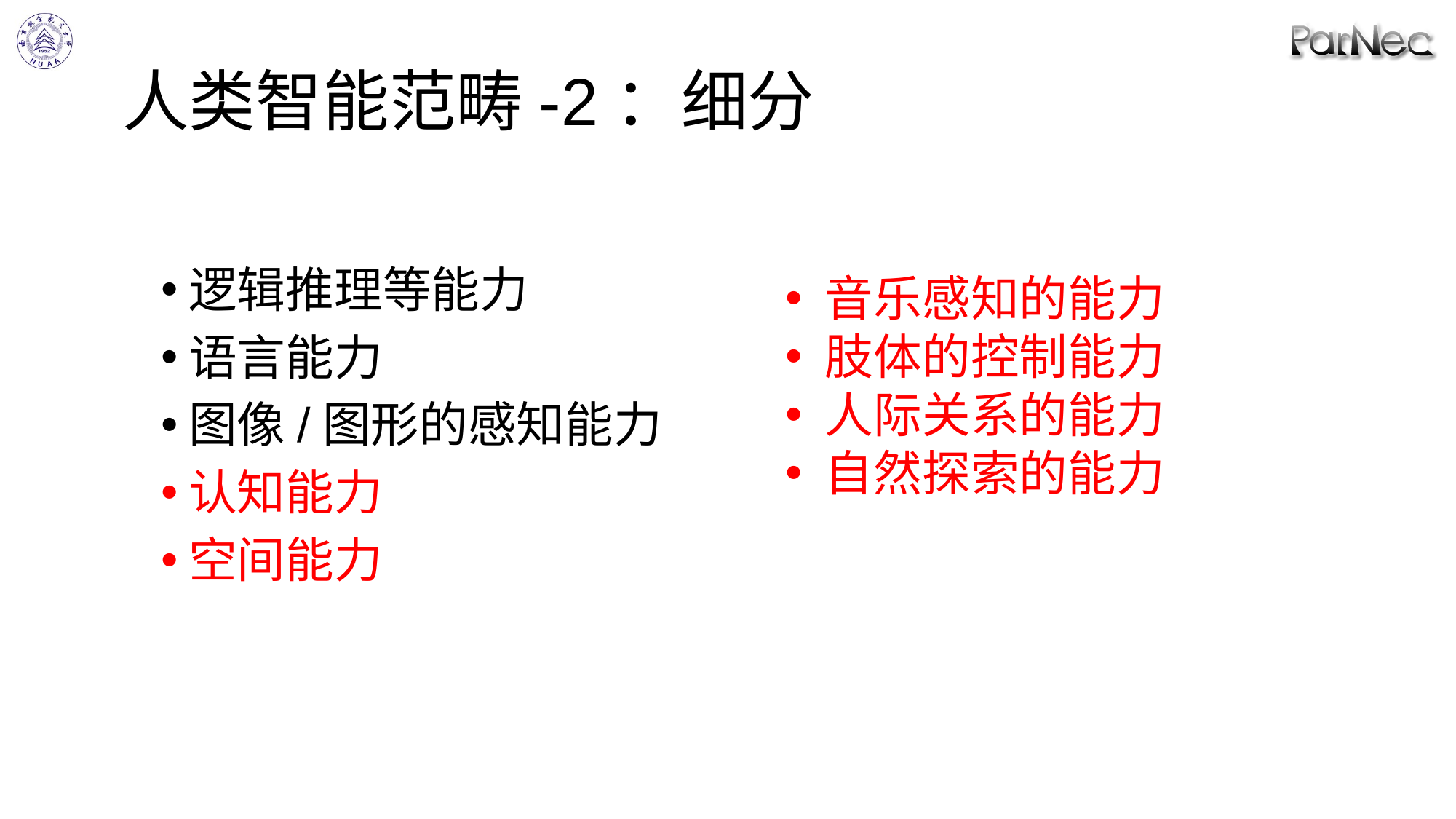

# 人类智能范畴-2：细分
逻辑推理等能力
语言能力
图像/图形的感知能力
认知能力
空间能力
 音乐感知的能力
 肢体的控制能力
 人际关系的能力
 自然探索的能力